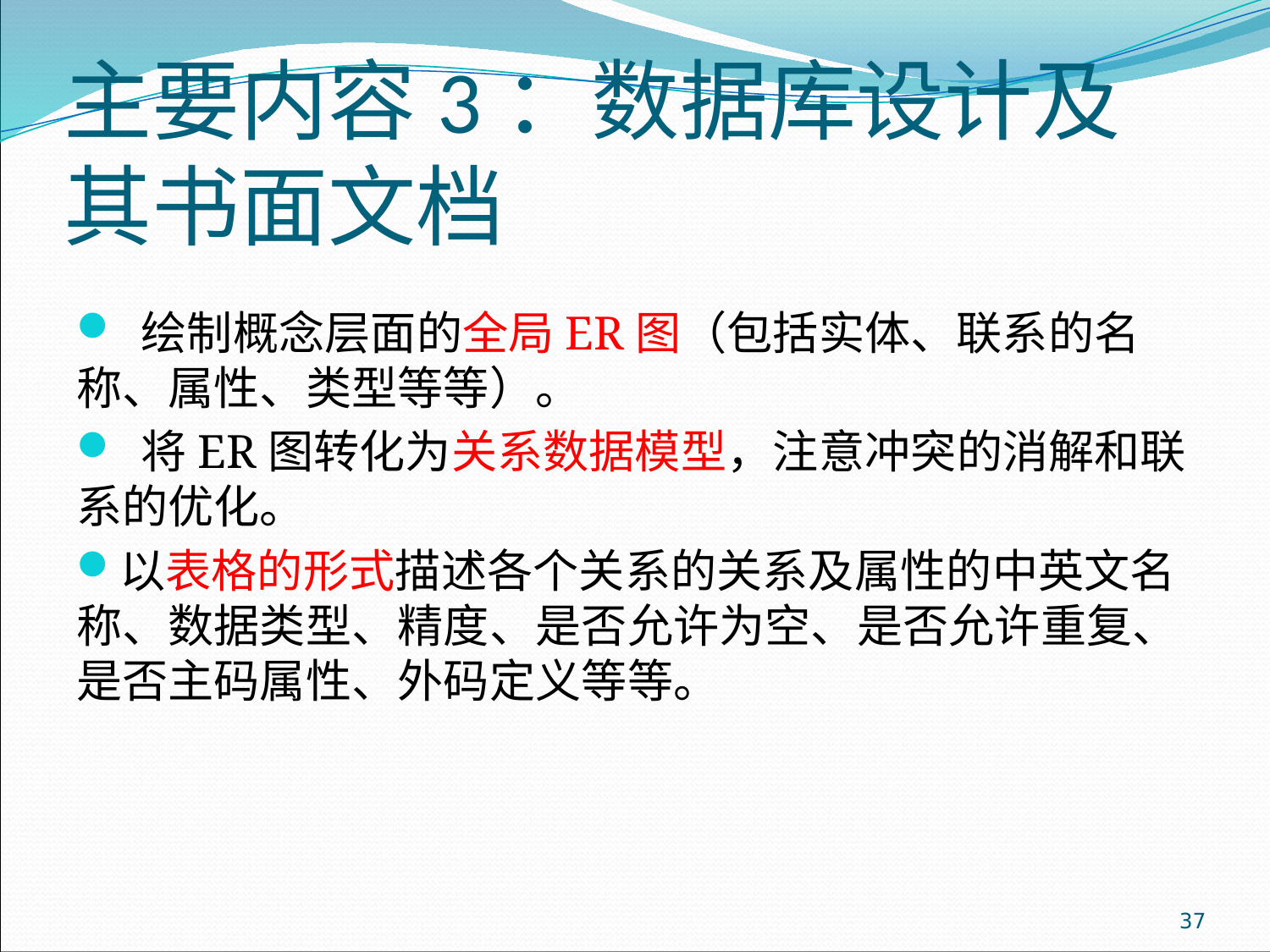

# 主要内容3：数据库设计及其书面文档
 绘制概念层面的全局ER图（包括实体、联系的名称、属性、类型等等）。
 将ER图转化为关系数据模型，注意冲突的消解和联系的优化。
以表格的形式描述各个关系的关系及属性的中英文名称、数据类型、精度、是否允许为空、是否允许重复、是否主码属性、外码定义等等。
37